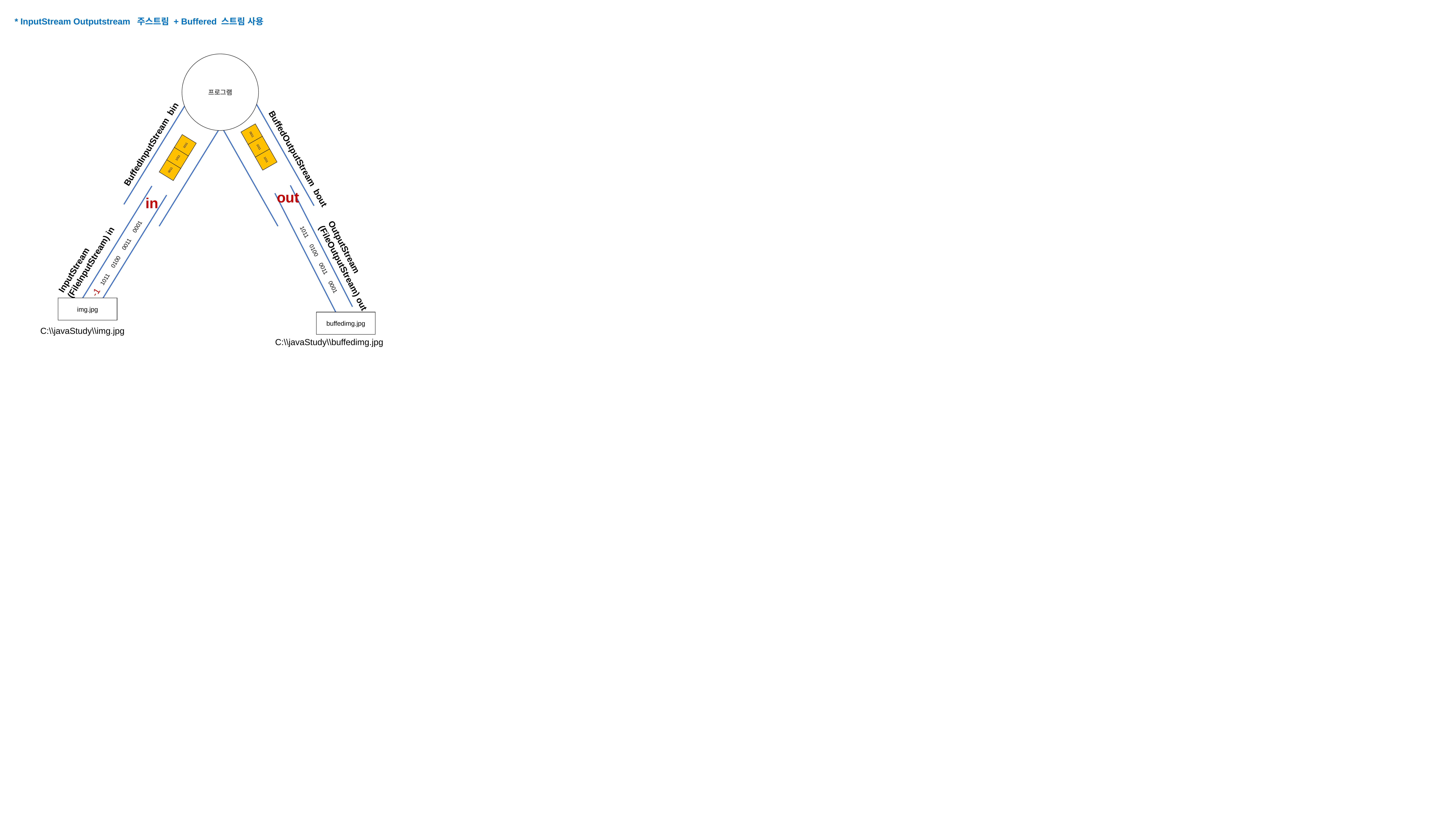

* InputStream Outputstream  주스트림 + Buffered 스트림 사용
프로그램
BuffedInputStream  bin
0011
1011
0011
1011
1011
1011
BuffedOutputStream  bout
in
  -1   1011     0100     0011     0001
img.jpg
C:\\javaStudy\\img.jpg
out
1011     0100     0011     0001
OutputStream
(FileOutputStream) out
InputStream
(FileInputStream) in
buffedimg.jpg
C:\\javaStudy\\buffedimg.jpg